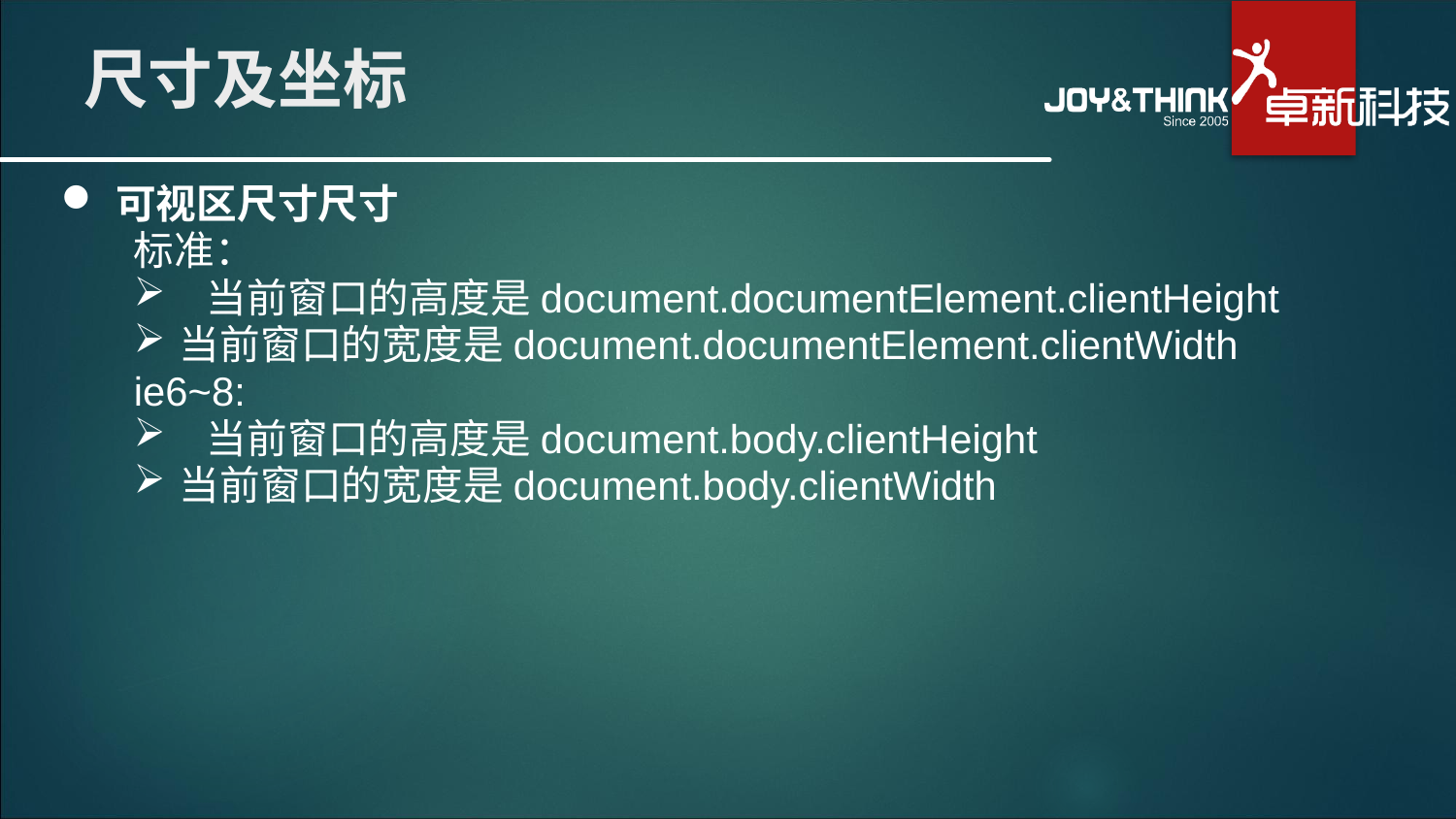

# 尺寸及坐标
可视区尺寸尺寸
标准：
当前窗口的高度是document.documentElement.clientHeight
当前窗口的宽度是document.documentElement.clientWidth
ie6~8:
当前窗口的高度是document.body.clientHeight
当前窗口的宽度是document.body.clientWidth